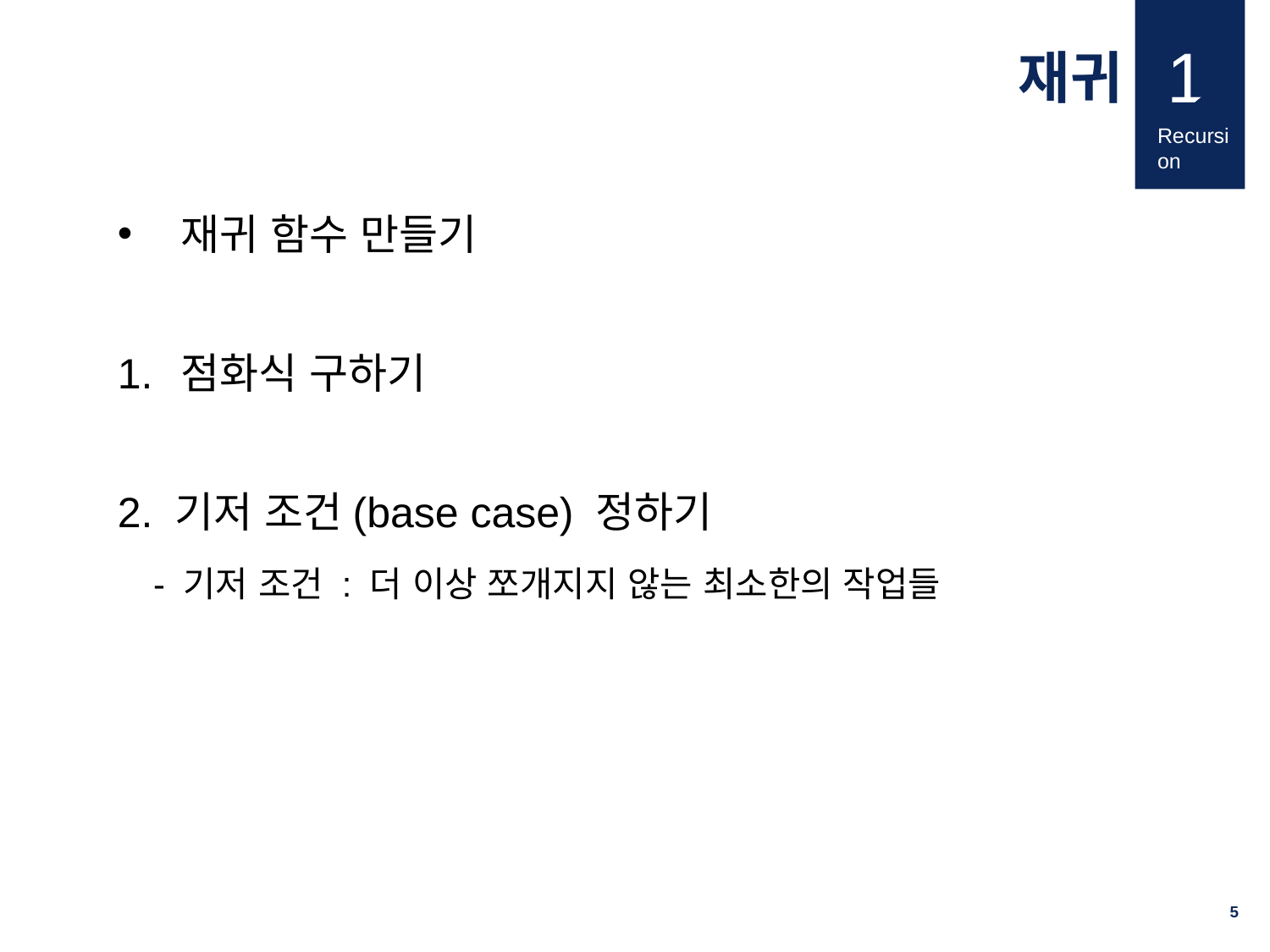

1

재귀
Recursion
재귀 함수 만들기

점화식 구하기

2. 기저 조건(base case) 정하기
   - 기저 조건 : 더 이상 쪼개지지 않는 최소한의 작업들
5